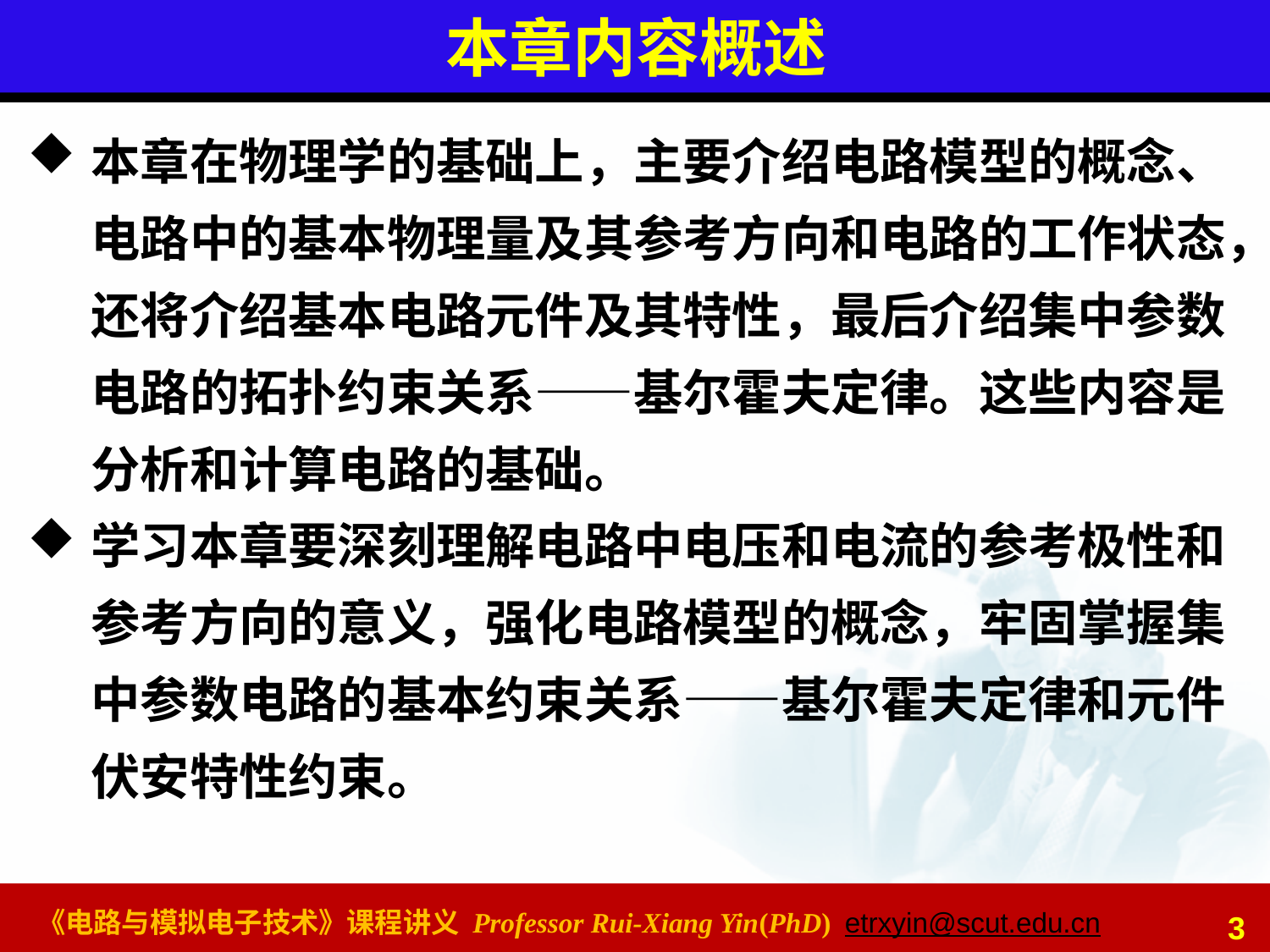

# 本章内容概述
本章在物理学的基础上，主要介绍电路模型的概念、电路中的基本物理量及其参考方向和电路的工作状态，还将介绍基本电路元件及其特性，最后介绍集中参数电路的拓扑约束关系——基尔霍夫定律。这些内容是分析和计算电路的基础。
学习本章要深刻理解电路中电压和电流的参考极性和参考方向的意义，强化电路模型的概念，牢固掌握集中参数电路的基本约束关系——基尔霍夫定律和元件伏安特性约束。
3